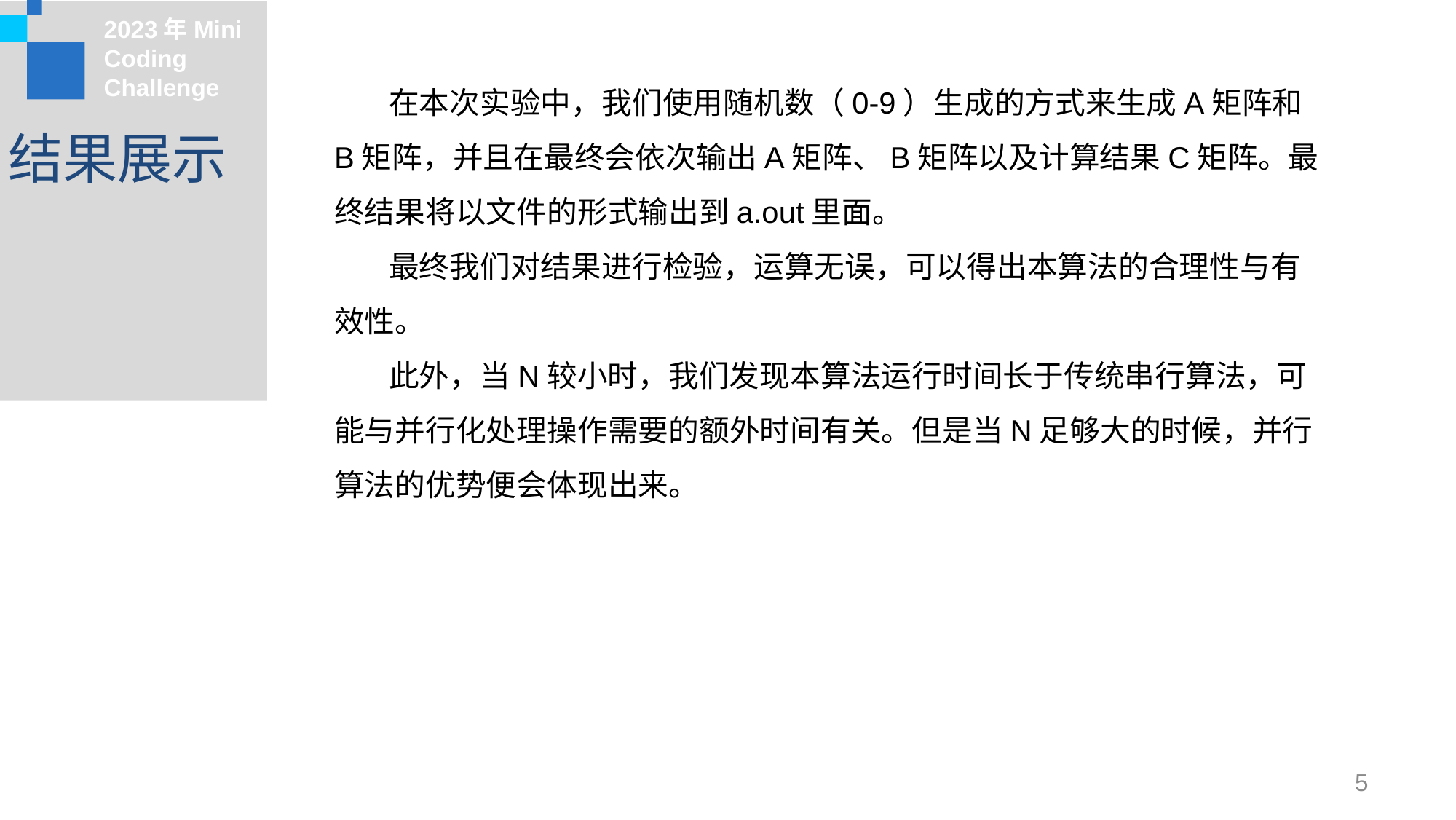

2023年Mini Coding Challenge
在本次实验中，我们使用随机数（0-9）生成的方式来生成A矩阵和B矩阵，并且在最终会依次输出A矩阵、B矩阵以及计算结果C矩阵。最终结果将以文件的形式输出到a.out里面。
最终我们对结果进行检验，运算无误，可以得出本算法的合理性与有效性。
此外，当N较小时，我们发现本算法运行时间长于传统串行算法，可能与并行化处理操作需要的额外时间有关。但是当N足够大的时候，并行算法的优势便会体现出来。

结果展示
5